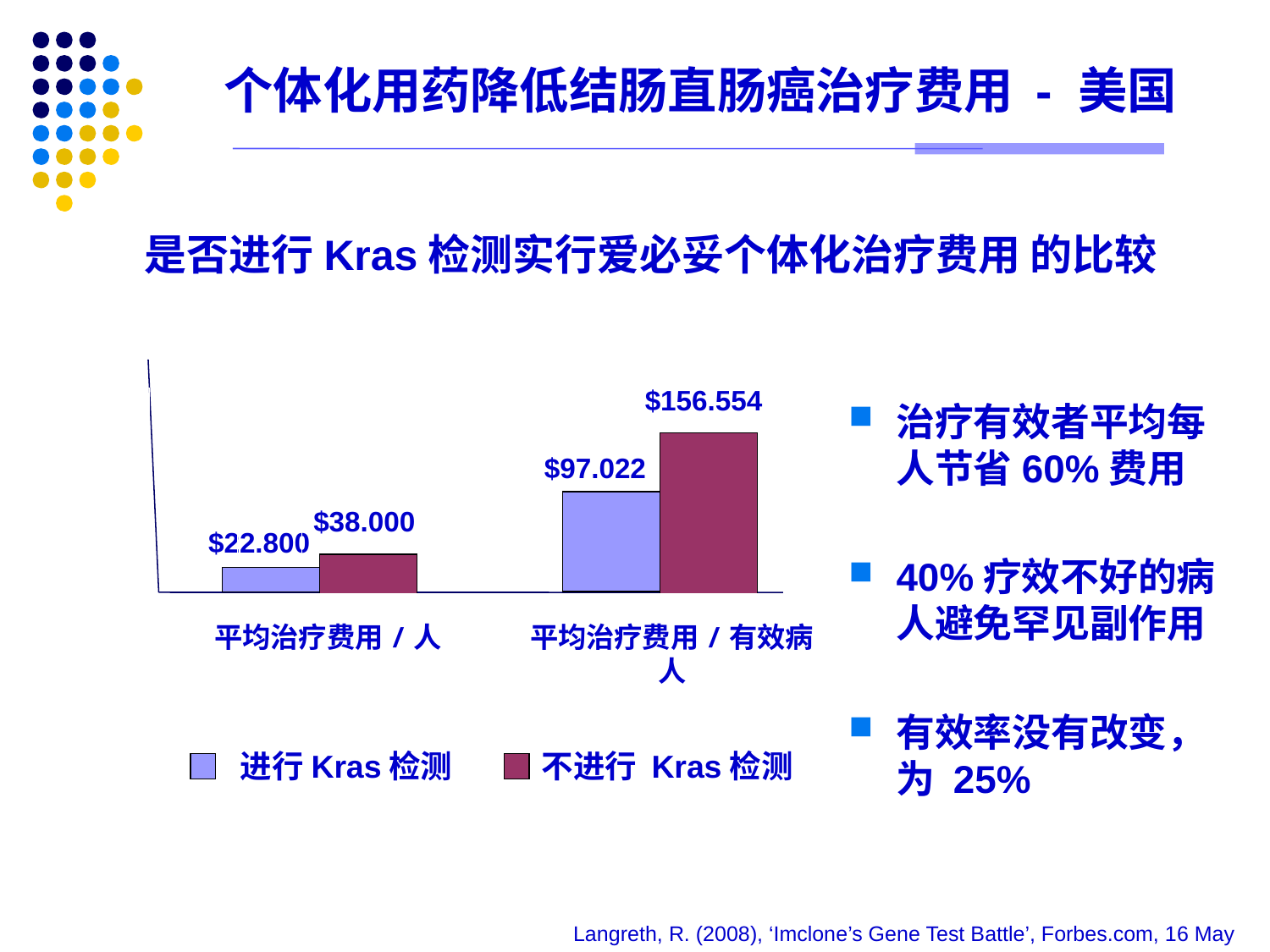

个体化用药降低结肠直肠癌治疗费用 - 美国
是否进行Kras检测实行爱必妥个体化治疗费用 的比较

$156.554
$200,000

治疗有效者平均每人节省60%费用

40%疗效不好的病人避免罕见副作用

有效率没有改变，为 25%
$150,000

$97.022
$100,000

$38.000
$22.800
$50,000

$0

平均治疗费用/人
平均治疗费用/有效病人
进行Kras检测
不进行 Kras检测

Langreth, R. (2008), ‘Imclone’s Gene Test Battle’, Forbes.com, 16 May